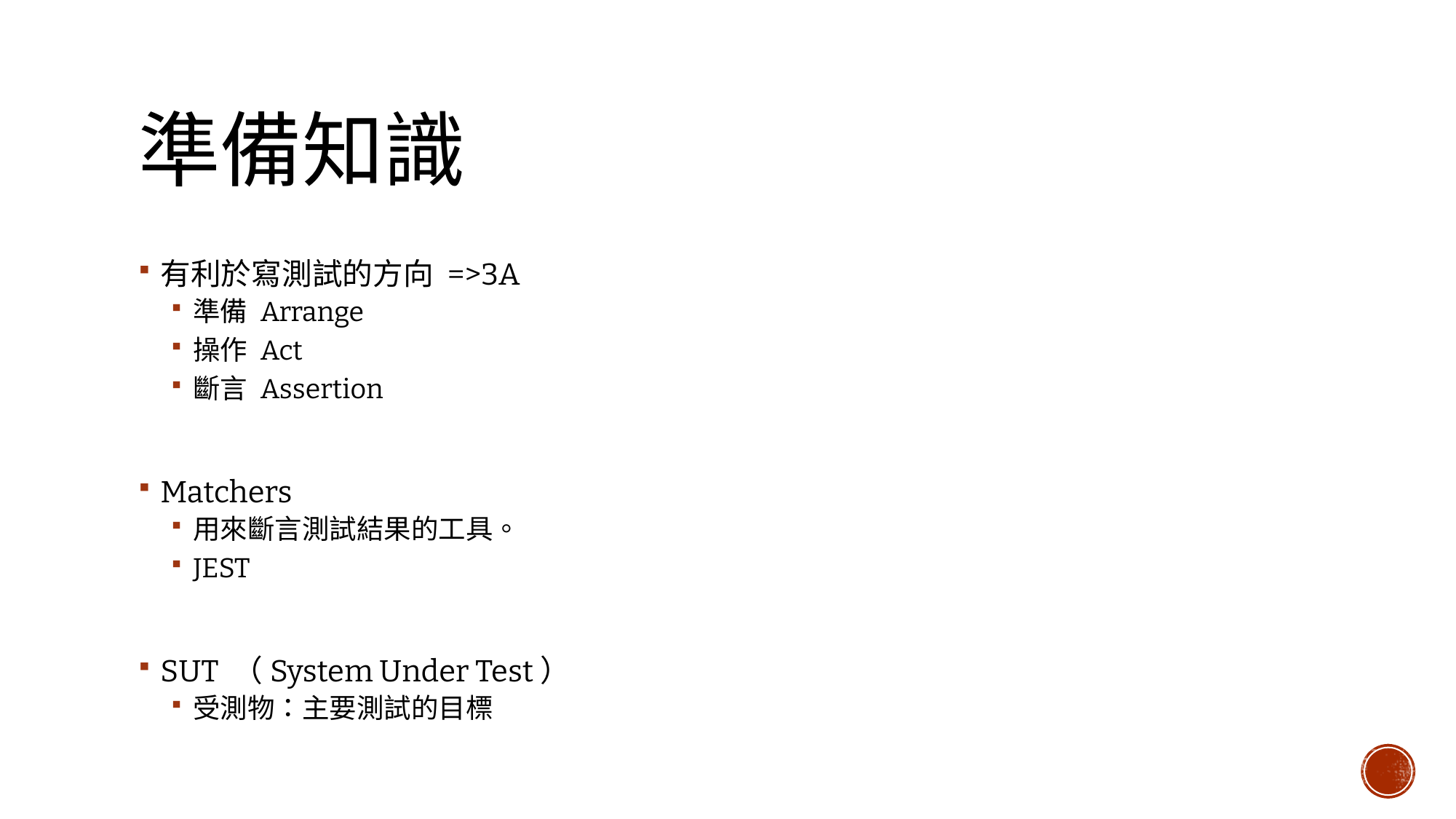

# 準備知識
有利於寫測試的方向 =>3A
準備 Arrange
操作 Act
斷言 Assertion

Matchers
用來斷言測試結果的工具。
JEST

SUT （System Under Test）
受測物：主要測試的目標